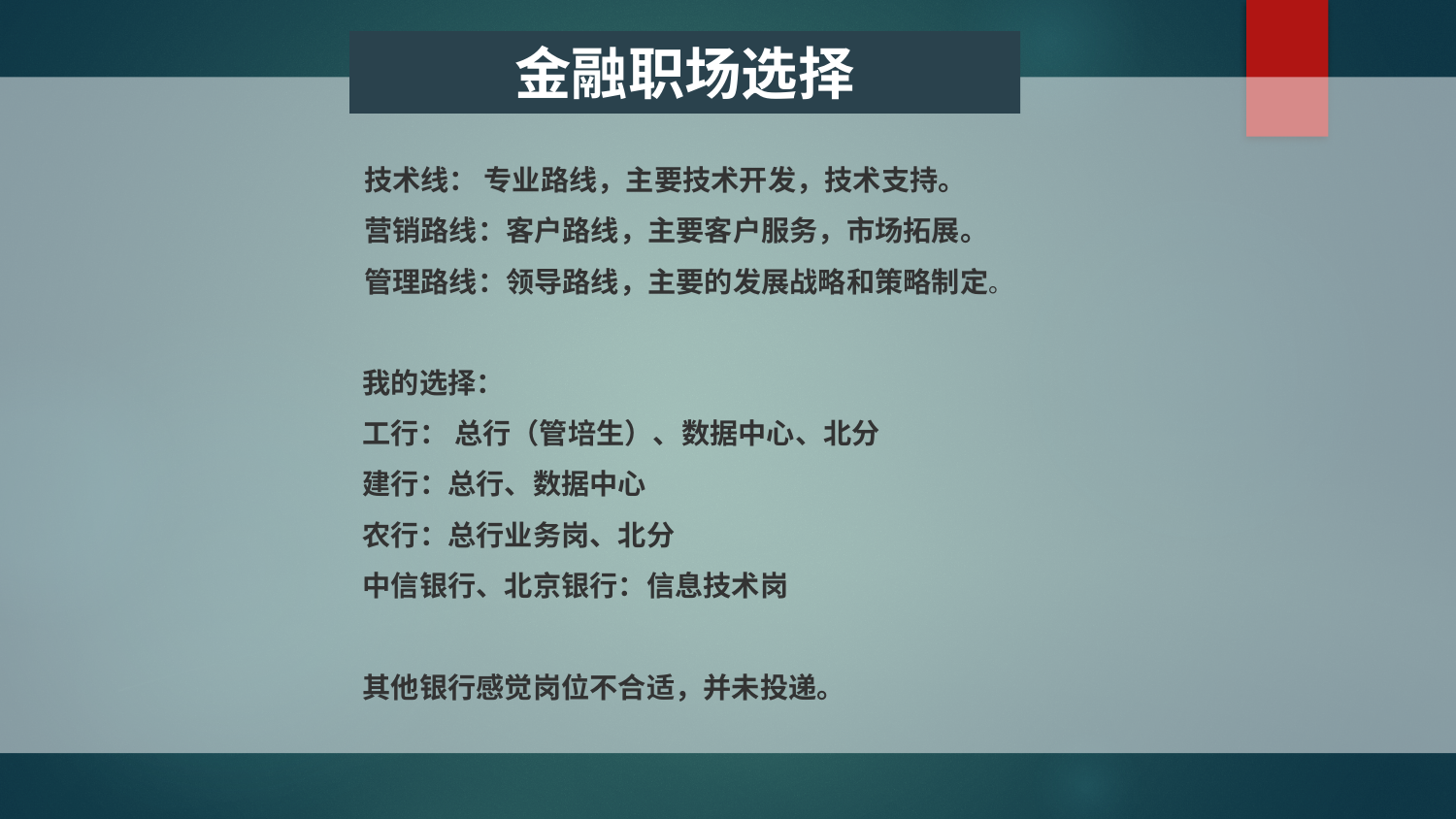

金融职场选择
技术线： 专业路线，主要技术开发，技术支持。
营销路线：客户路线，主要客户服务，市场拓展。
管理路线：领导路线，主要的发展战略和策略制定。
我的选择：
工行： 总行（管培生）、数据中心、北分
建行：总行、数据中心
农行：总行业务岗、北分
中信银行、北京银行：信息技术岗

其他银行感觉岗位不合适，并未投递。